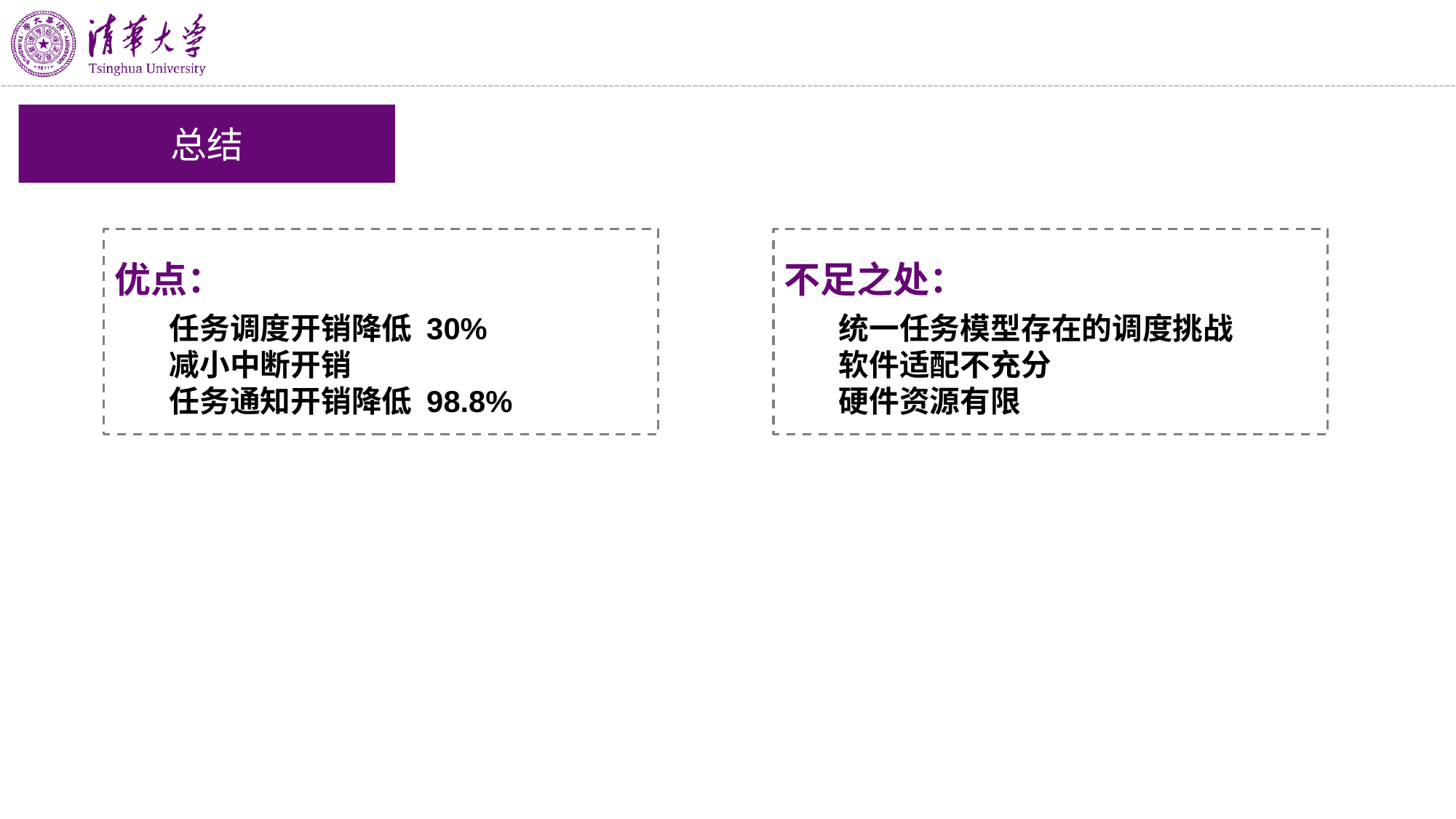

总结
优点：
任务调度开销降低 30%
减小中断开销
任务通知开销降低 98.8%
不足之处：
统一任务模型存在的调度挑战
软件适配不充分
硬件资源有限

16